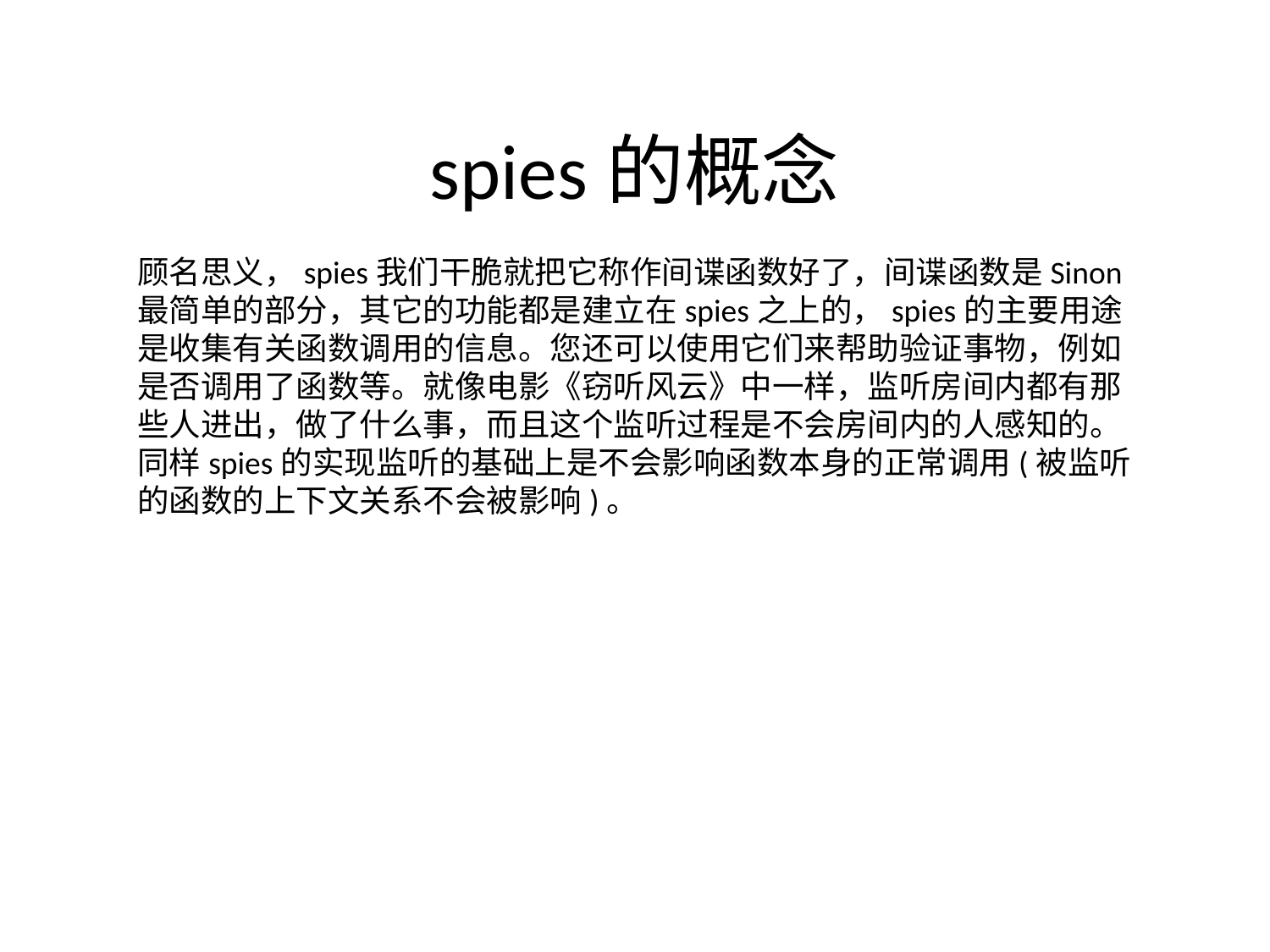

# spies的概念
顾名思义，spies我们干脆就把它称作间谍函数好了，间谍函数是Sinon最简单的部分，其它的功能都是建立在spies之上的，spies的主要用途是收集有关函数调用的信息。您还可以使用它们来帮助验证事物，例如是否调用了函数等。就像电影《窃听风云》中一样，监听房间内都有那些人进出，做了什么事，而且这个监听过程是不会房间内的人感知的。同样spies的实现监听的基础上是不会影响函数本身的正常调用(被监听的函数的上下文关系不会被影响)。